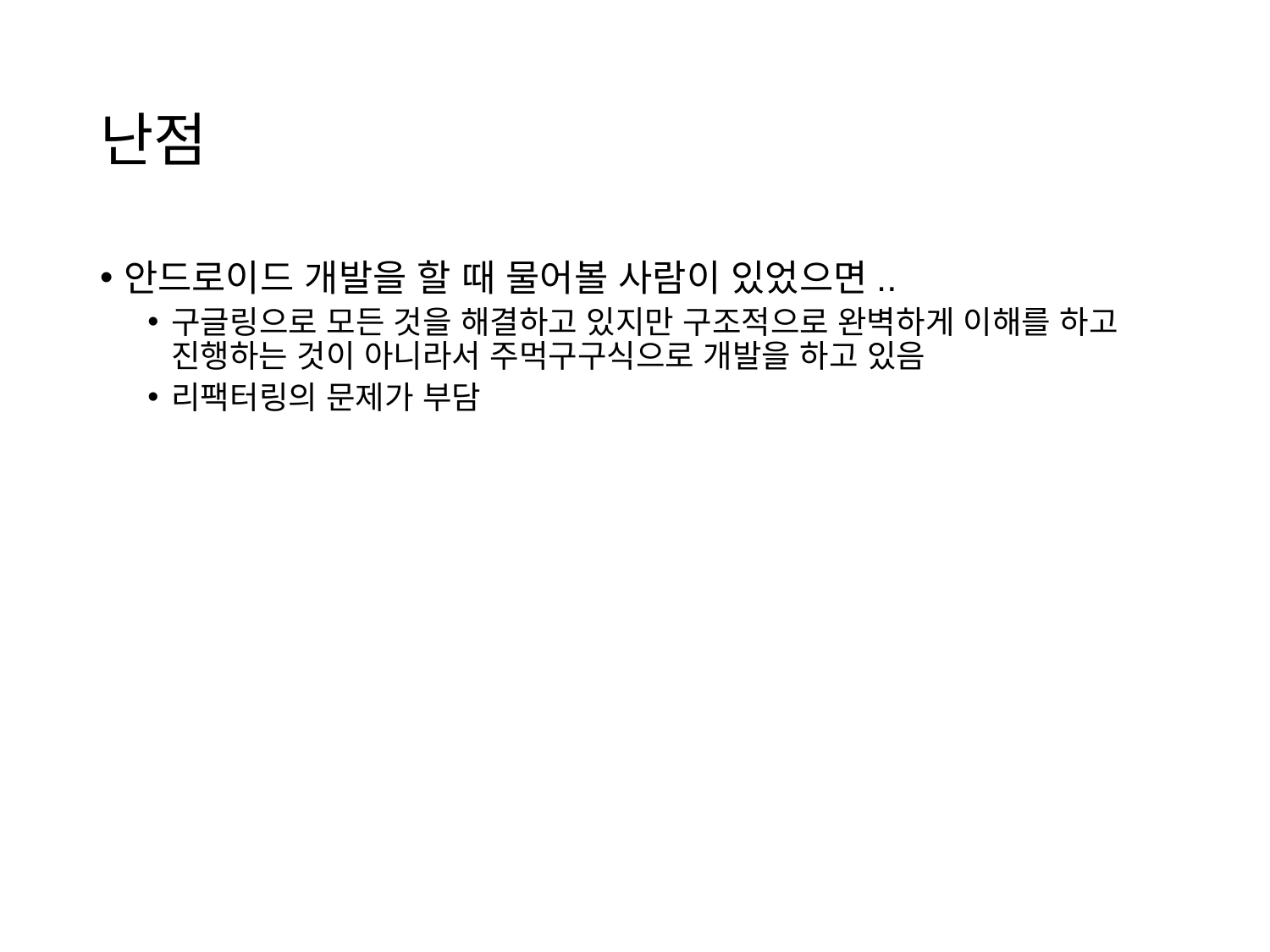

# 난점
안드로이드 개발을 할 때 물어볼 사람이 있었으면..
구글링으로 모든 것을 해결하고 있지만 구조적으로 완벽하게 이해를 하고 진행하는 것이 아니라서 주먹구구식으로 개발을 하고 있음
리팩터링의 문제가 부담